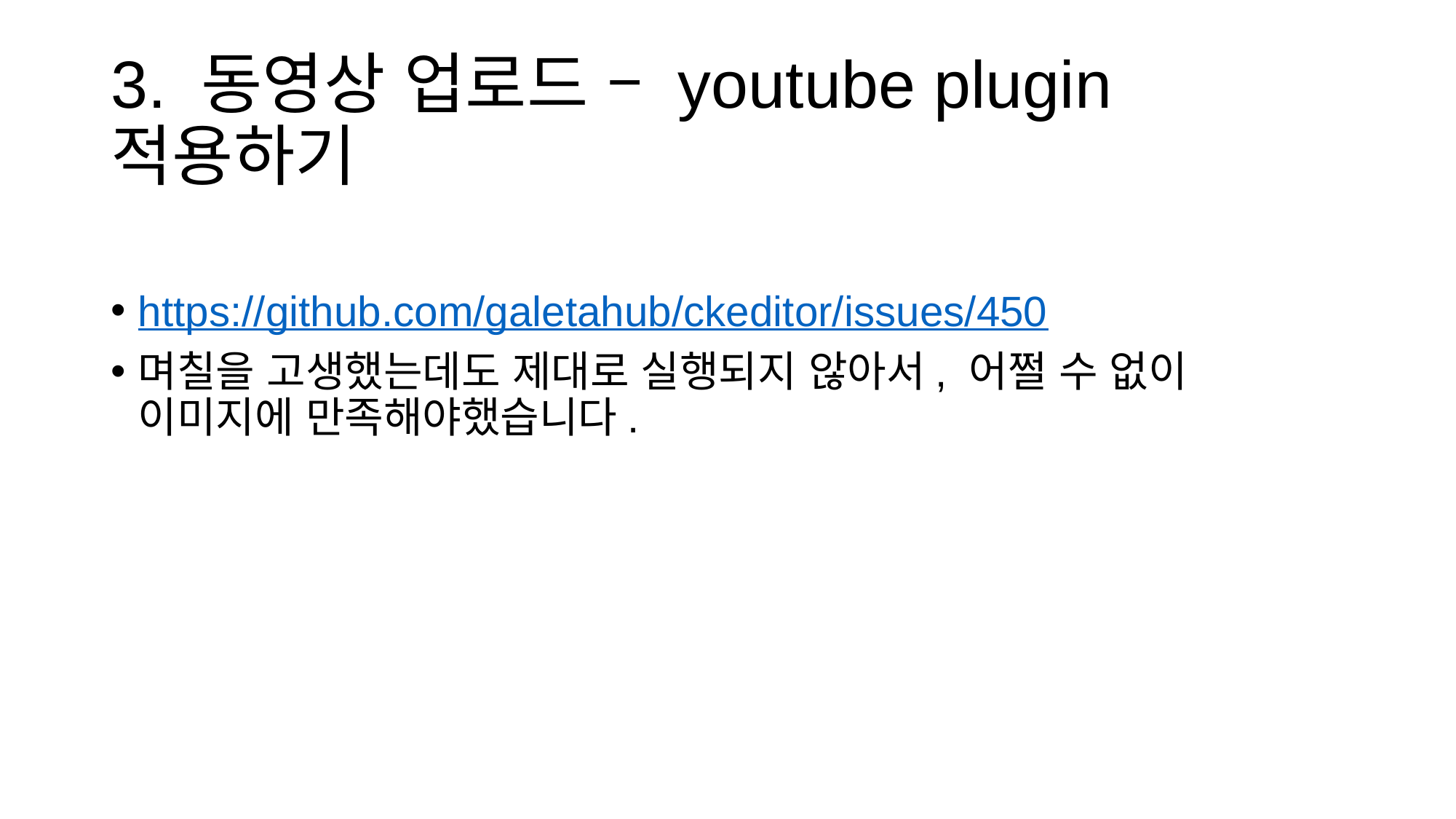

# 3. 동영상 업로드 – youtube plugin 적용하기

https://github.com/galetahub/ckeditor/issues/450
며칠을 고생했는데도 제대로 실행되지 않아서, 어쩔 수 없이 이미지에 만족해야했습니다.